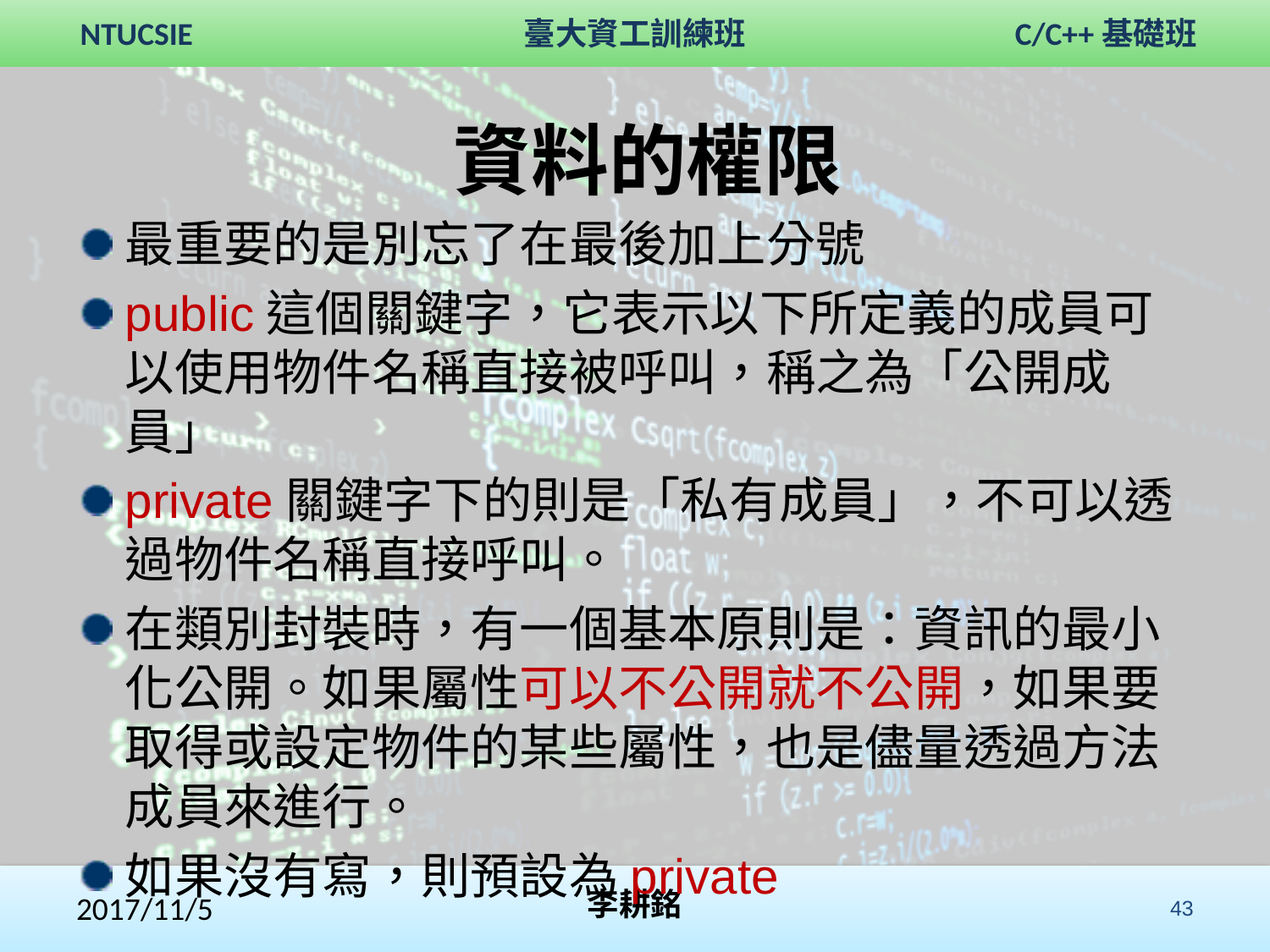

# 資料的權限
最重要的是別忘了在最後加上分號
public這個關鍵字，它表示以下所定義的成員可以使用物件名稱直接被呼叫，稱之為「公開成員」
private關鍵字下的則是「私有成員」，不可以透過物件名稱直接呼叫。
在類別封裝時，有一個基本原則是：資訊的最小化公開。如果屬性可以不公開就不公開，如果要取得或設定物件的某些屬性，也是儘量透過方法成員來進行。
如果沒有寫，則預設為private
2017/11/5
李耕銘
 43